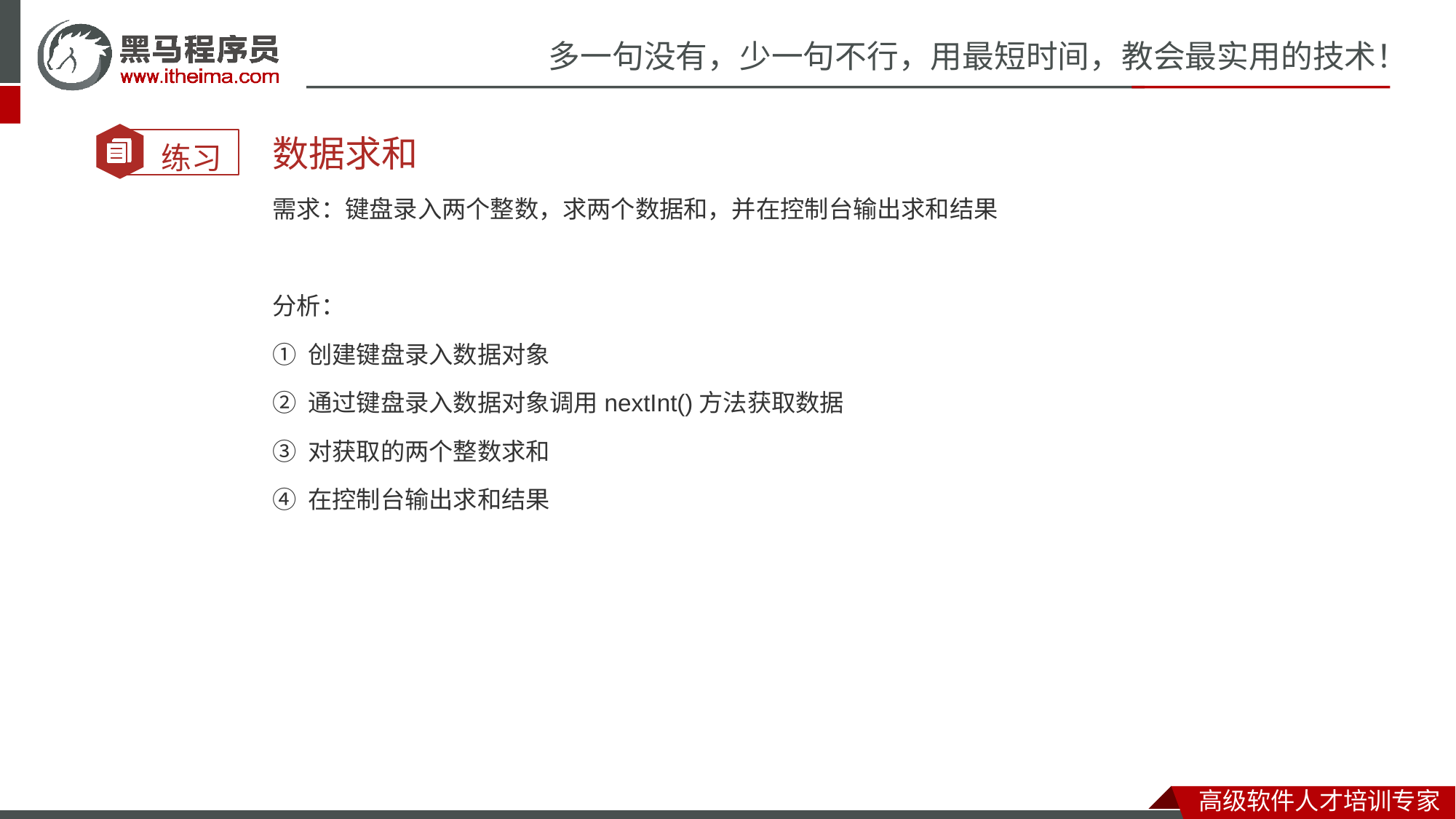

数据求和
需求：键盘录入两个整数，求两个数据和，并在控制台输出求和结果

分析：
① 创建键盘录入数据对象
② 通过键盘录入数据对象调用nextInt()方法获取数据
③ 对获取的两个整数求和
④ 在控制台输出求和结果